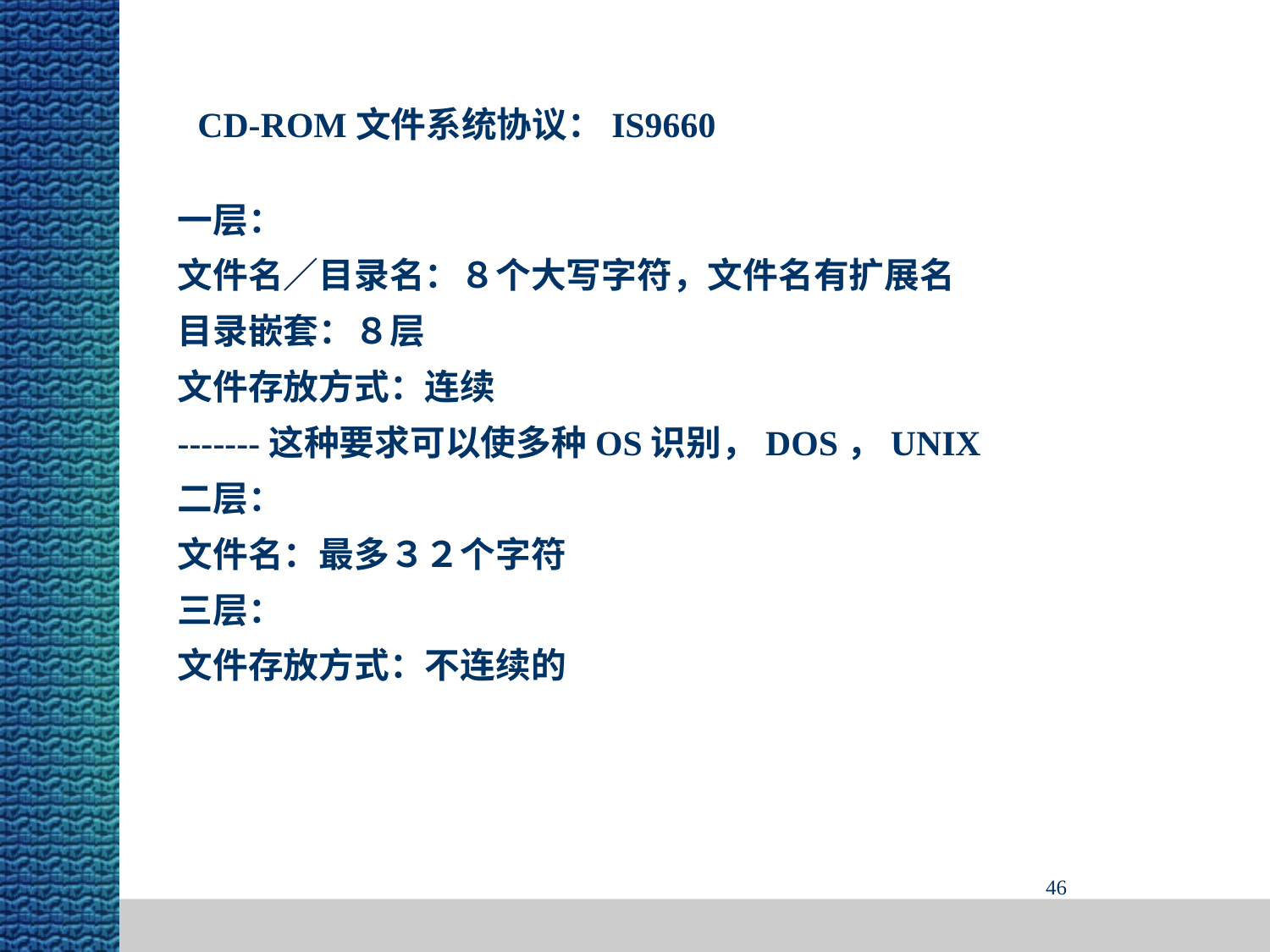

CD-ROM文件系统协议：IS9660
一层：
文件名／目录名：８个大写字符，文件名有扩展名
目录嵌套：８层
文件存放方式：连续
-------这种要求可以使多种OS识别，DOS，UNIX
二层：
文件名：最多３２个字符
三层：
文件存放方式：不连续的
46